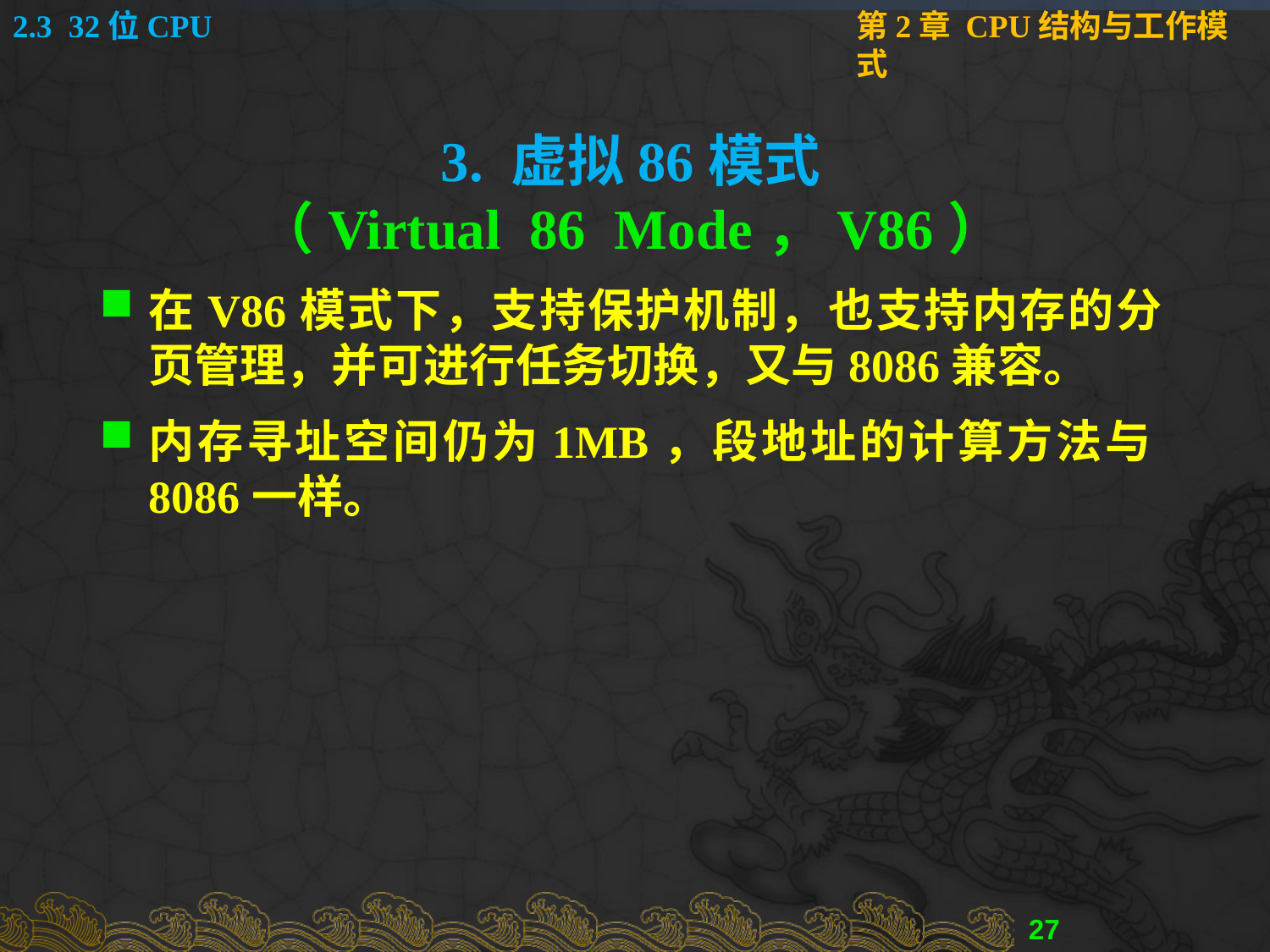

3. 虚拟86模式
（Virtual  86  Mode，V86）
在V86模式下，支持保护机制，也支持内存的分页管理，并可进行任务切换，又与8086兼容。
内存寻址空间仍为1MB，段地址的计算方法与8086一样。